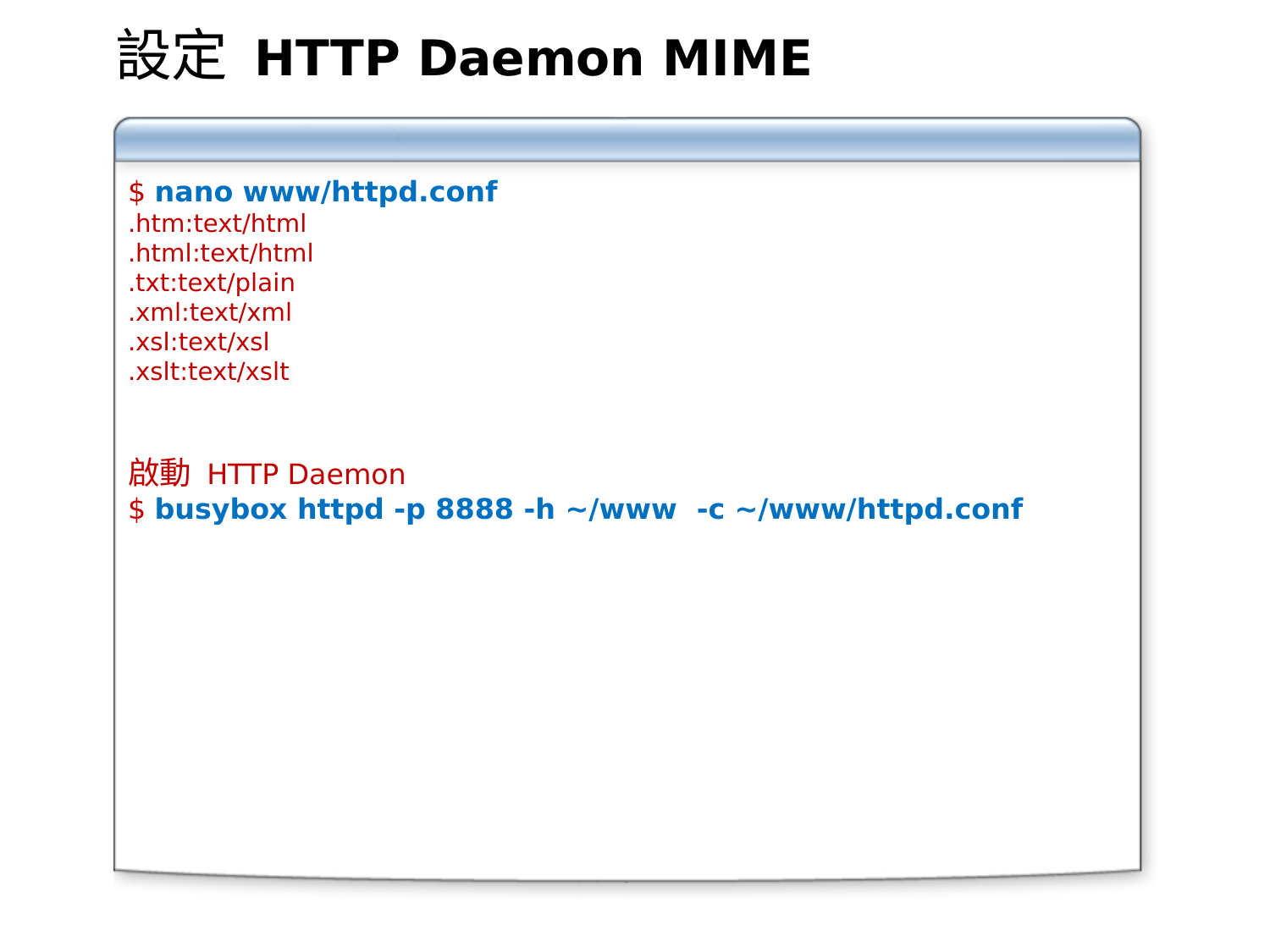

設定 HTTP Daemon MIME
$ nano www/httpd.conf
.htm:text/html
.html:text/html
.txt:text/plain
.xml:text/xml
.xsl:text/xsl
.xslt:text/xslt

啟動 HTTP Daemon
$ busybox httpd -p 8888 -h ~/www  -c ~/www/httpd.conf